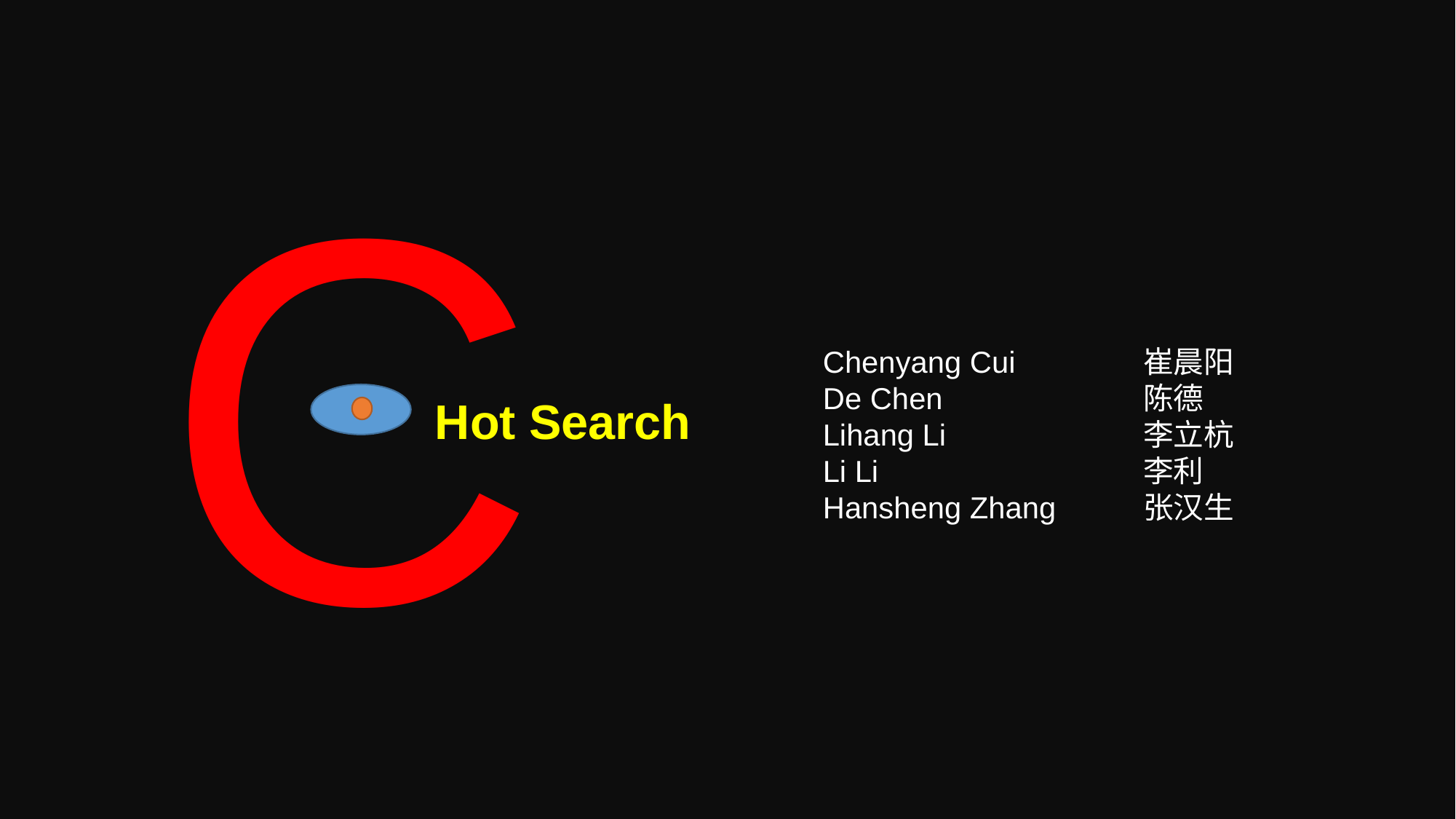

C
Chenyang Cui
De Chen
Lihang Li
Li Li
Hansheng Zhang
崔晨阳
陈德
李立杭
李利
张汉生

Hot Search